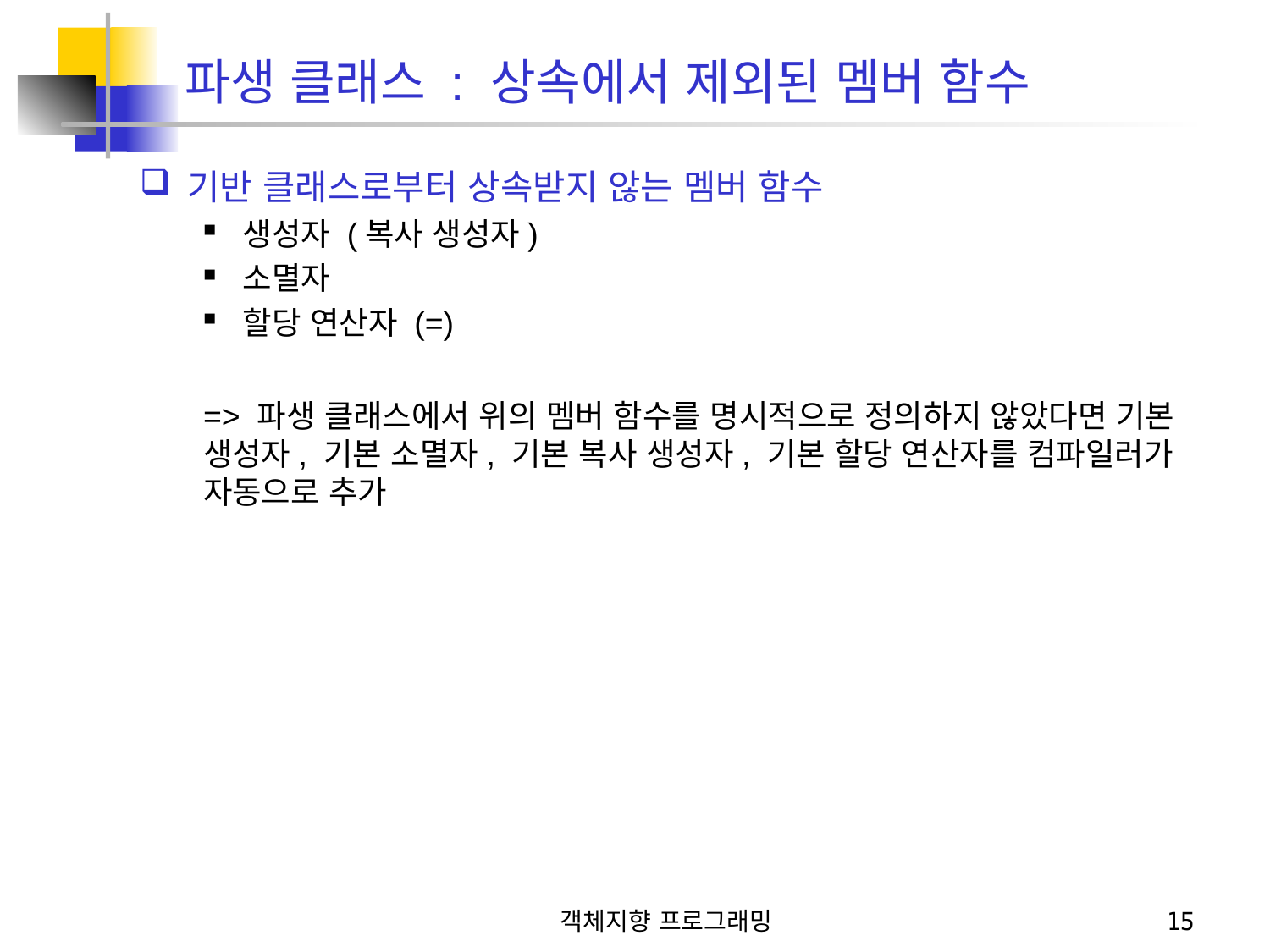

파생 클래스 : 상속에서 제외된 멤버 함수
기반 클래스로부터 상속받지 않는 멤버 함수
생성자 (복사 생성자)
소멸자
할당 연산자 (=)

=> 파생 클래스에서 위의 멤버 함수를 명시적으로 정의하지 않았다면 기본 생성자, 기본 소멸자, 기본 복사 생성자, 기본 할당 연산자를 컴파일러가 자동으로 추가
객체지향 프로그래밍
15